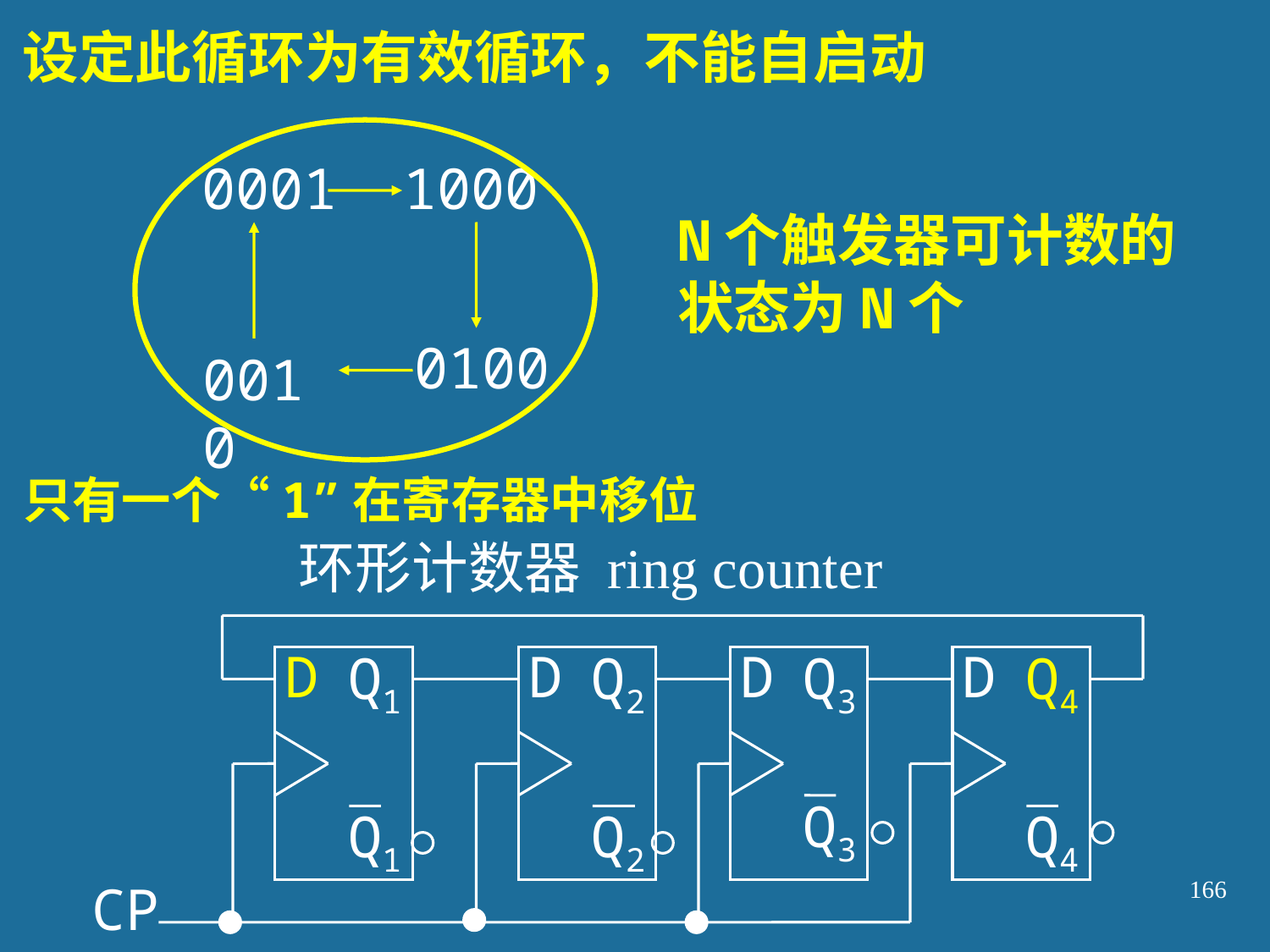

设定此循环为有效循环，不能自启动

 0001
1000

N个触发器可计数的状态为N个

0100
0010

只有一个“1”在寄存器中移位
环形计数器 ring counter

D
D
D
D
Q1
Q2
Q3
Q4

Q3
Q1
Q2

Q4

CP

166